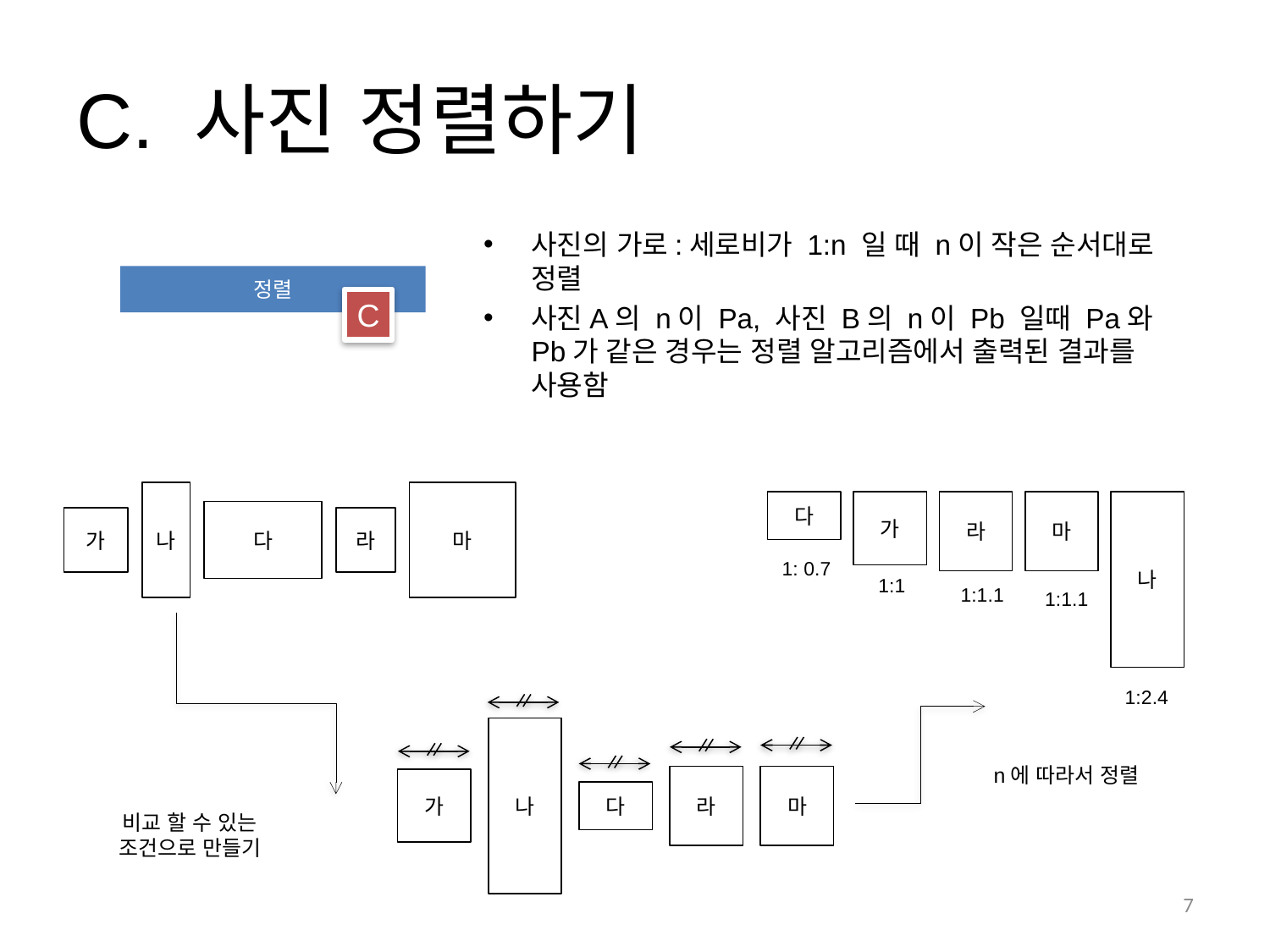

# C. 사진 정렬하기
사진의 가로:세로비가 1:n 일 때 n이 작은 순서대로 정렬
사진A의 n이 Pa, 사진 B의 n이 Pb 일때 Pa와 Pb가 같은 경우는 정렬 알고리즘에서 출력된 결과를 사용함
정렬
C
나
마
다
가
라
마
나
다
라
가
1: 0.7
1:1
1:1.1
1:1.1
1:2.4
나
n에 따라서 정렬
라
마
가
다
비교 할 수 있는 조건으로 만들기
7